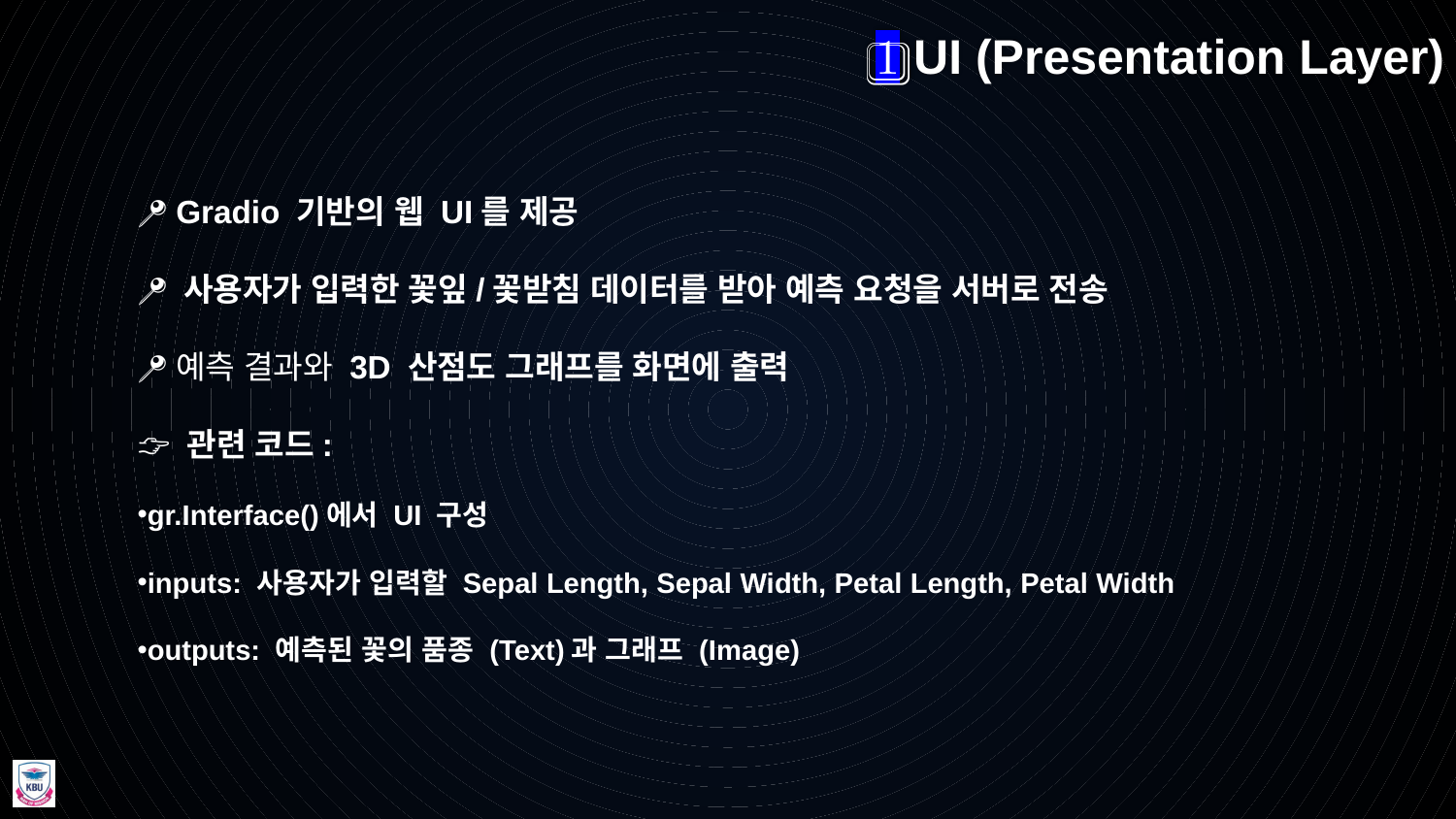

1️⃣ UI (Presentation Layer)
📍 Gradio 기반의 웹 UI를 제공
📍 사용자가 입력한 꽃잎/꽃받침 데이터를 받아 예측 요청을 서버로 전송
📍 예측 결과와 3D 산점도 그래프를 화면에 출력
👉 관련 코드:
gr.Interface()에서 UI 구성
inputs: 사용자가 입력할 Sepal Length, Sepal Width, Petal Length, Petal Width
outputs: 예측된 꽃의 품종 (Text)과 그래프 (Image)